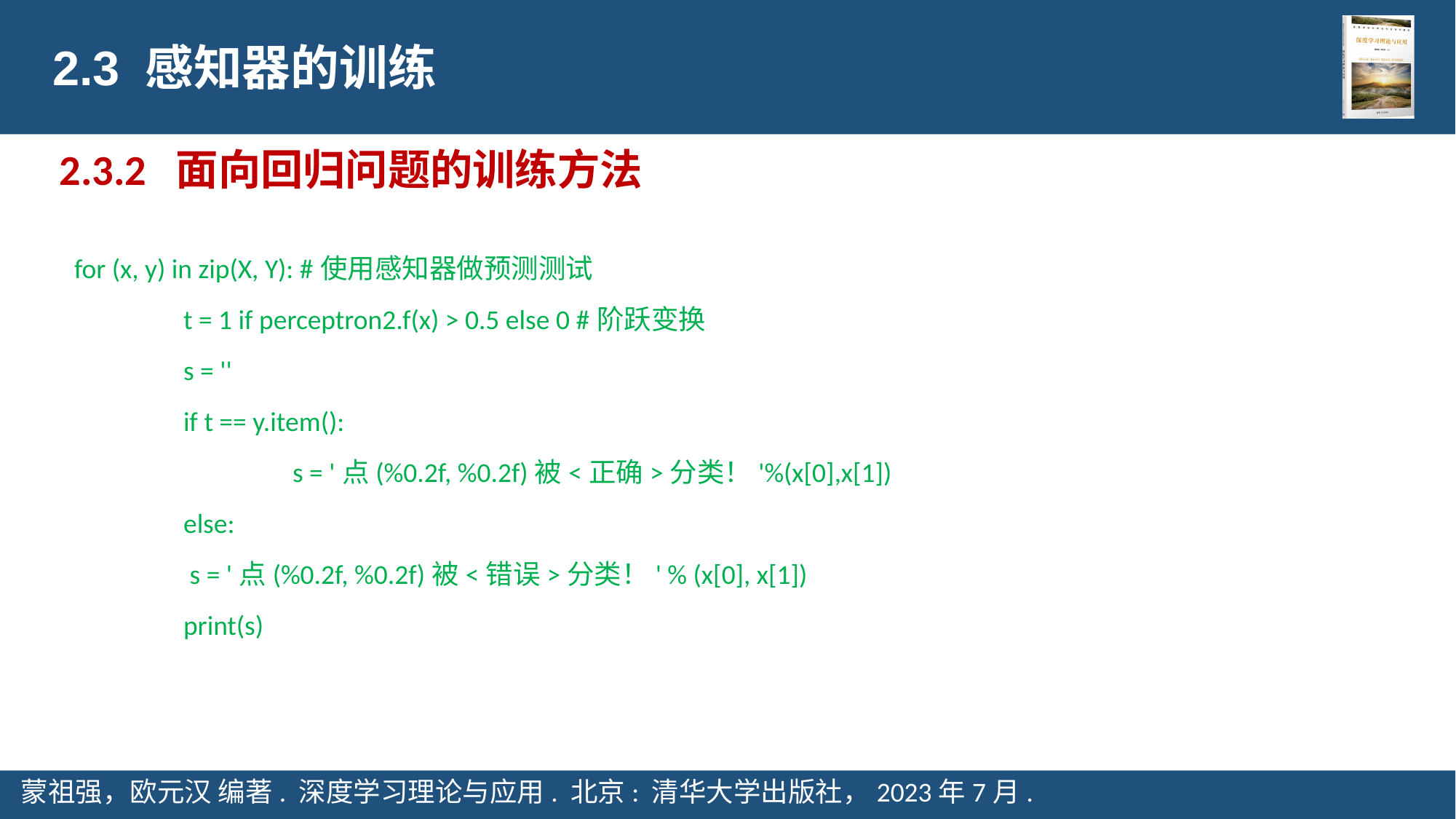

2.3 感知器的训练
2.3.2  面向回归问题的训练方法

for (x, y) in zip(X, Y): #使用感知器做预测测试
 	t = 1 if perceptron2.f(x) > 0.5 else 0 #阶跃变换
 	s = ''
 	if t == y.item():
 		s = '点(%0.2f, %0.2f)被<正确>分类！'%(x[0],x[1])
 	else:
 s = '点(%0.2f, %0.2f)被<错误>分类！' % (x[0], x[1])
 	print(s)